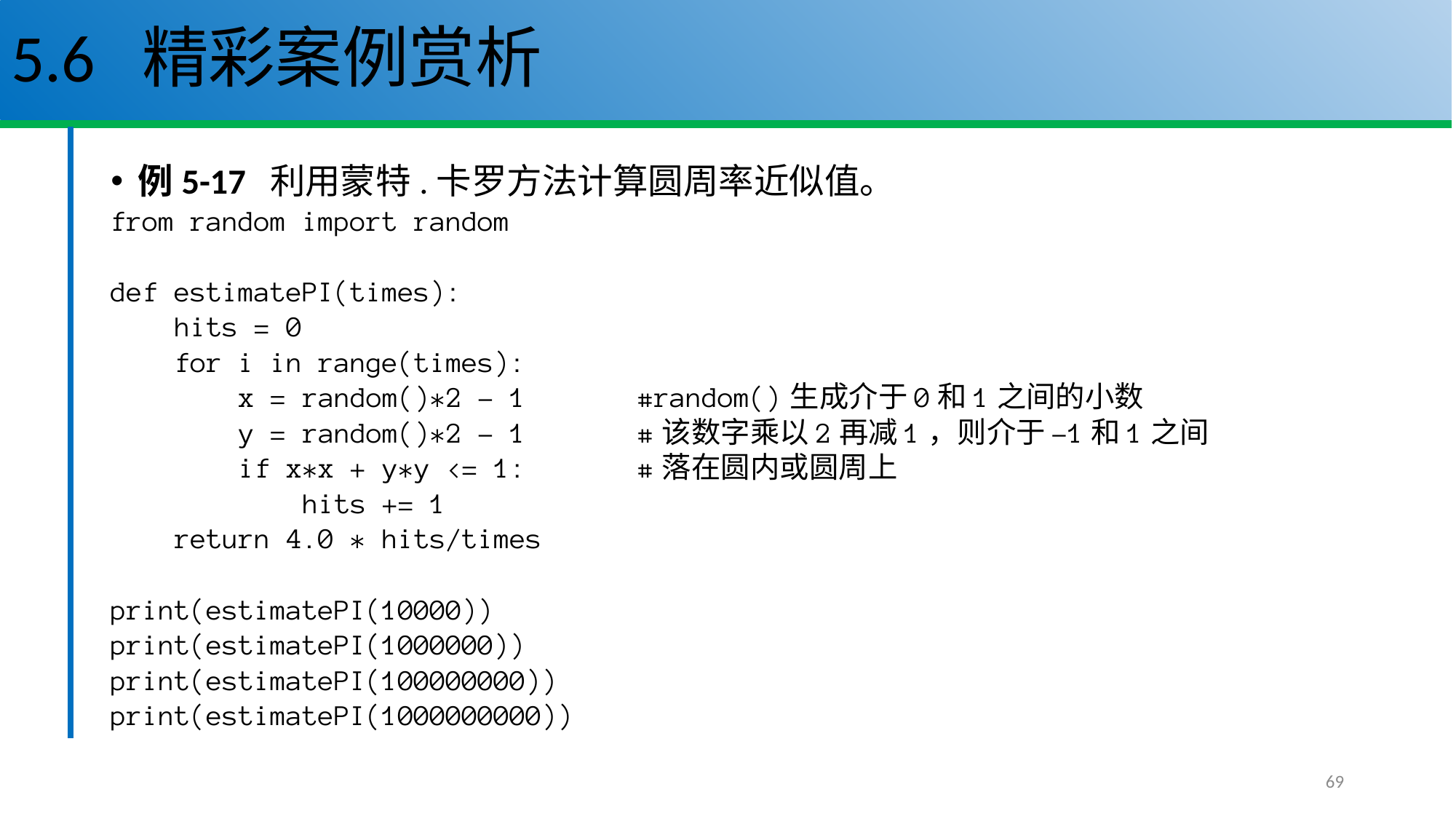

# 5.6  精彩案例赏析
例5-17  利用蒙特.卡罗方法计算圆周率近似值。
from random import random

def estimatePI(times):
    hits = 0
    for i in range(times):
        x = random()*2 - 1       #random()生成介于0和1之间的小数
        y = random()*2 - 1       #该数字乘以2再减1，则介于-1和1之间
        if x*x + y*y <= 1:       #落在圆内或圆周上
            hits += 1
    return 4.0 * hits/times

print(estimatePI(10000))
print(estimatePI(1000000))
print(estimatePI(100000000))
print(estimatePI(1000000000))
69